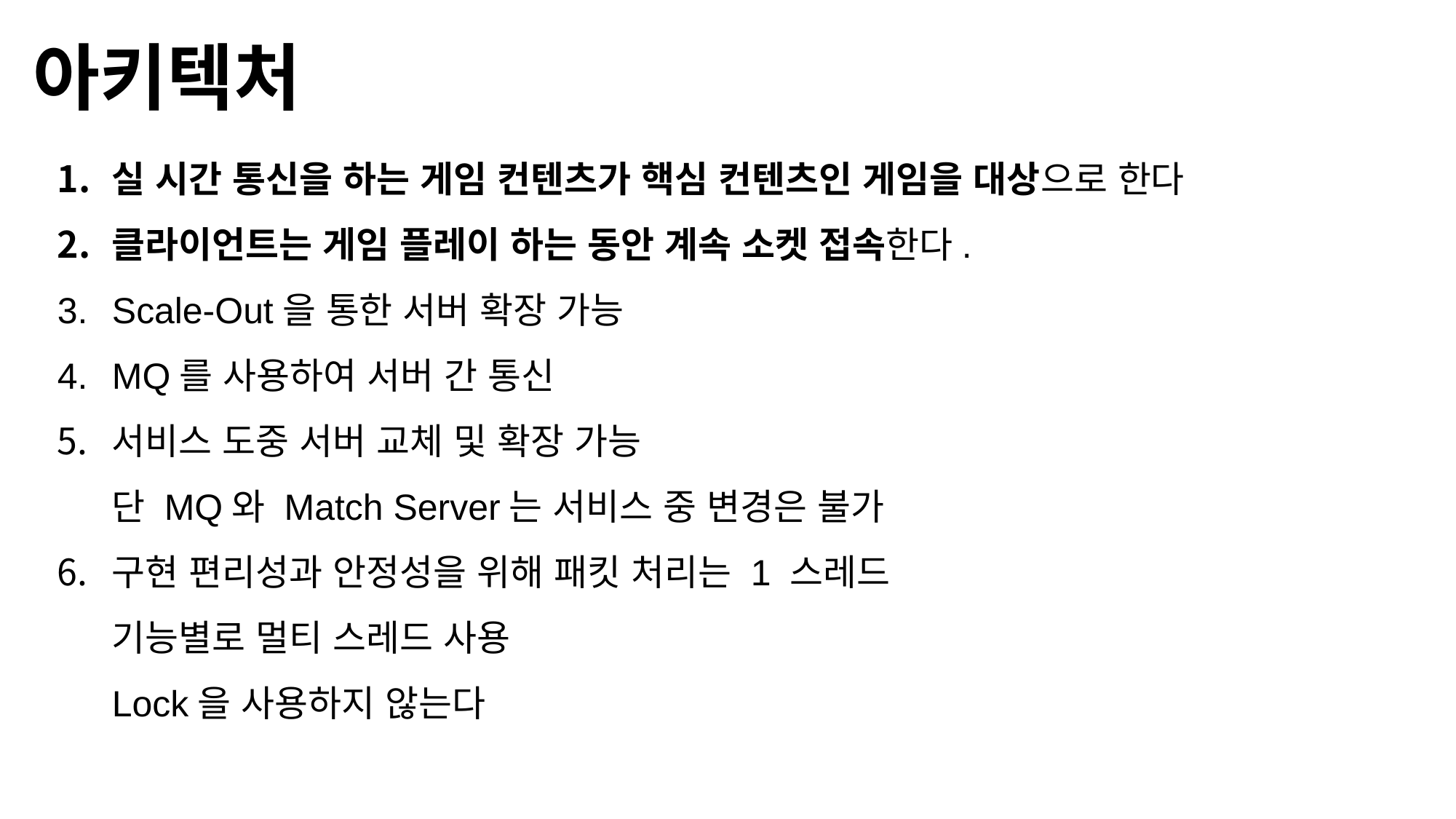

아키텍처
실 시간 통신을 하는 게임 컨텐츠가 핵심 컨텐츠인 게임을 대상으로 한다
클라이언트는 게임 플레이 하는 동안 계속 소켓 접속한다.
Scale-Out을 통한 서버 확장 가능
MQ를 사용하여 서버 간 통신
서비스 도중 서버 교체 및 확장 가능
단 MQ와 Match Server는 서비스 중 변경은 불가
구현 편리성과 안정성을 위해 패킷 처리는 1 스레드
기능별로 멀티 스레드 사용
Lock을 사용하지 않는다